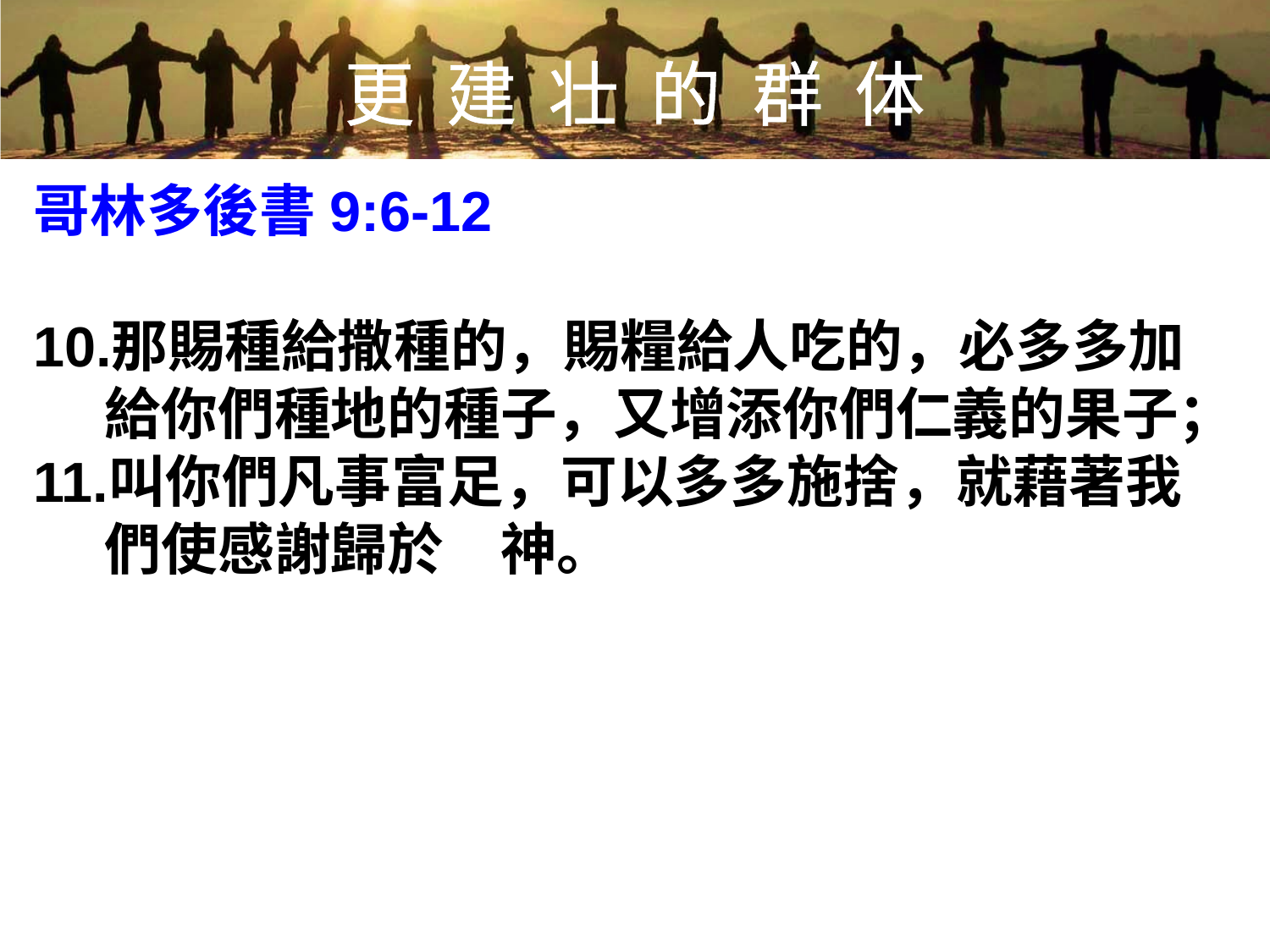

哥林多後書9:6-12

那賜種給撒種的，賜糧給人吃的，必多多加給你們種地的種子，又增添你們仁義的果子；
叫你們凡事富足，可以多多施捨，就藉著我們使感謝歸於　神。